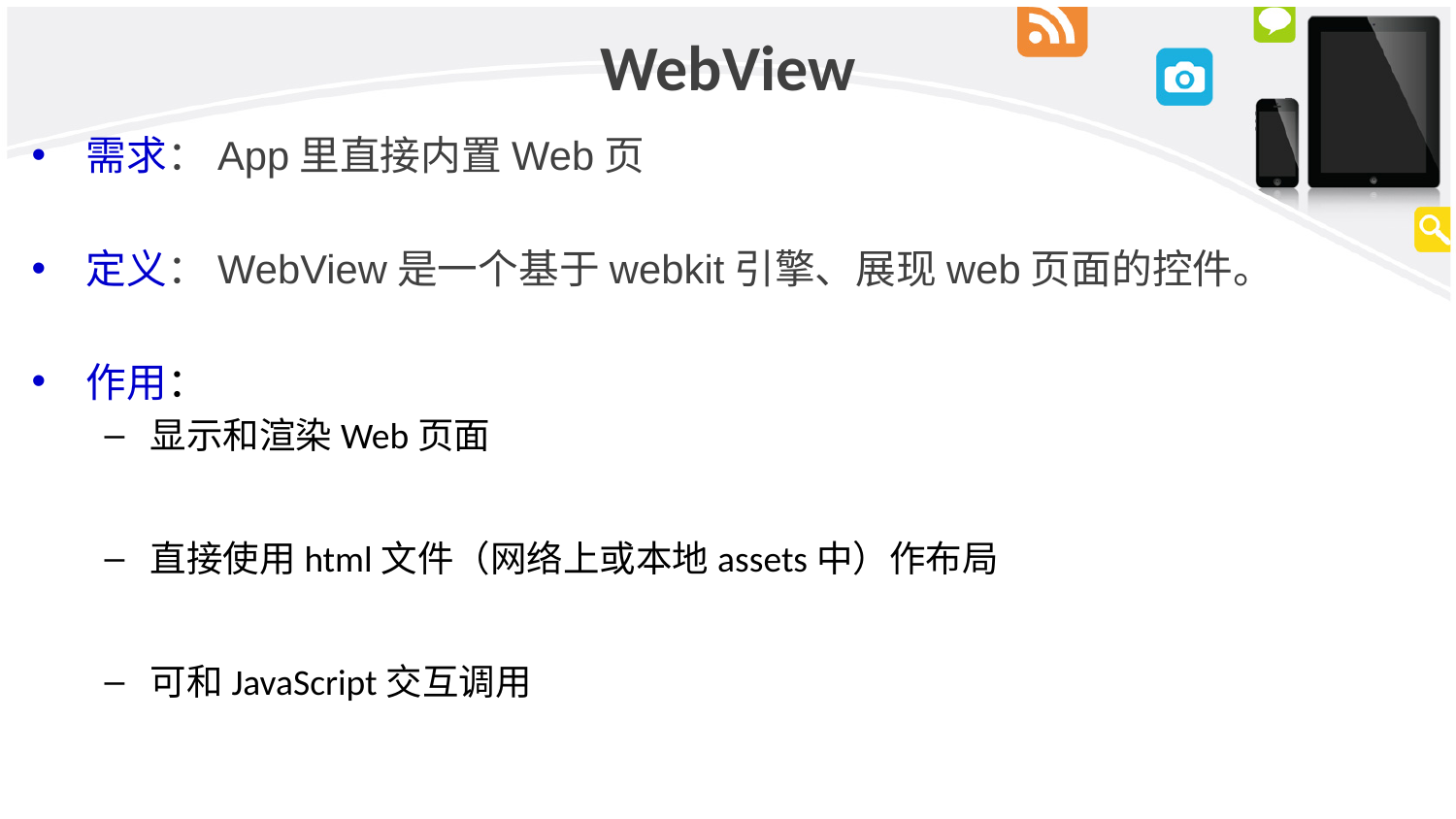

# WebView
需求：App里直接内置Web页

定义：WebView是一个基于webkit引擎、展现web页面的控件。

作用：
显示和渲染Web页面

直接使用html文件（网络上或本地assets中）作布局

可和JavaScript交互调用